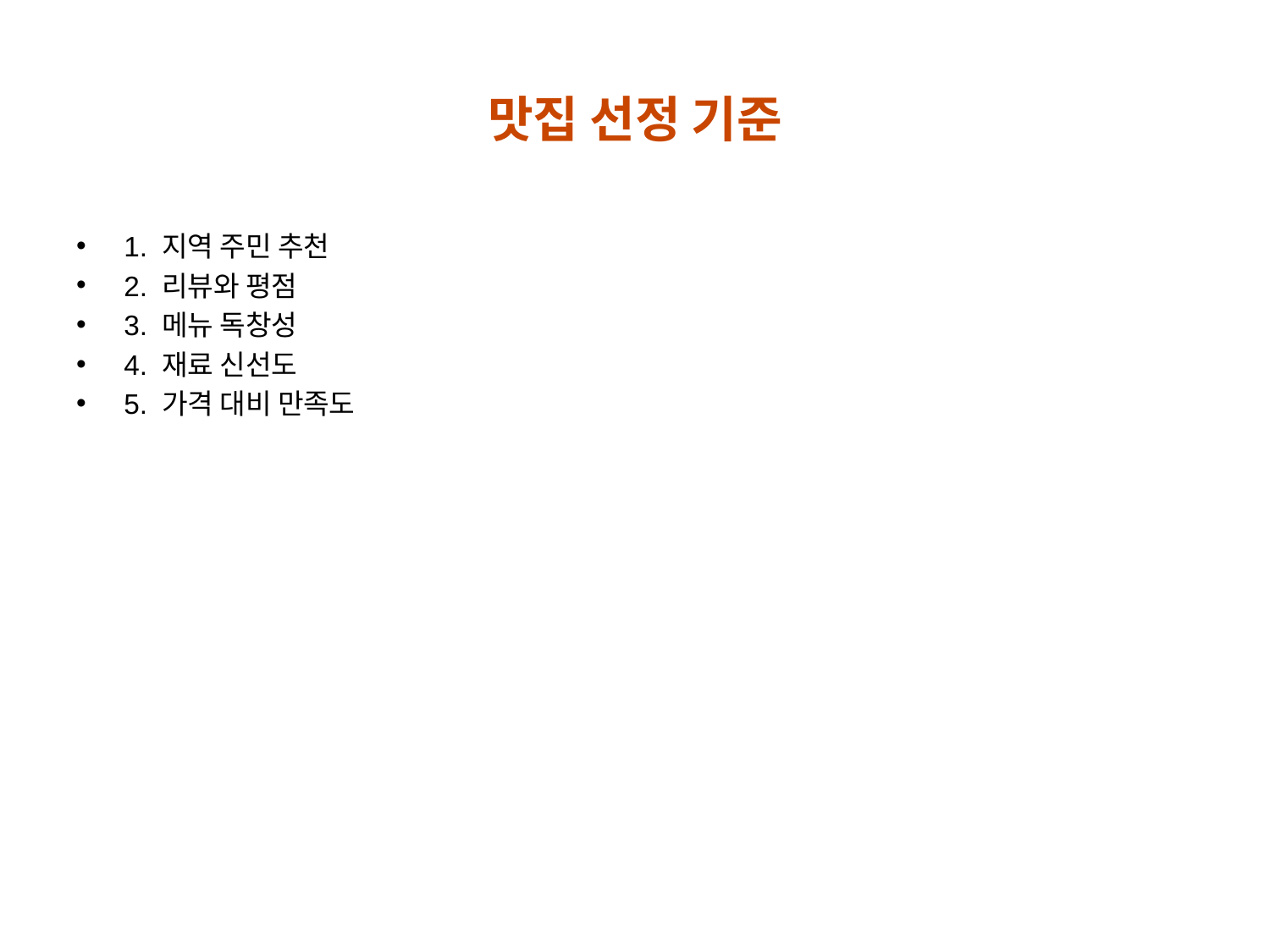

# 맛집 선정 기준
1. 지역 주민 추천
2. 리뷰와 평점
3. 메뉴 독창성
4. 재료 신선도
5. 가격 대비 만족도